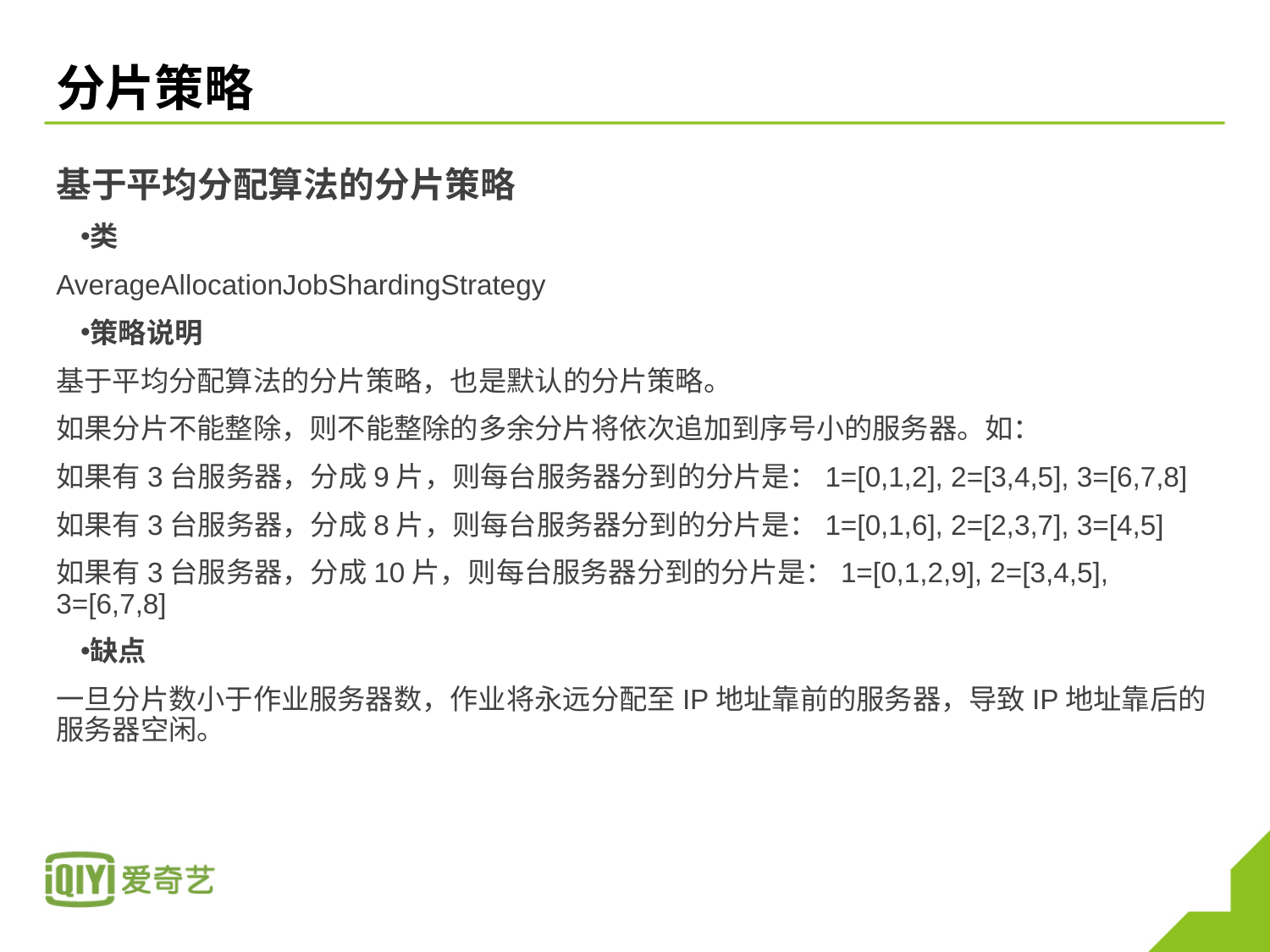

# 分片策略
基于平均分配算法的分片策略
类
AverageAllocationJobShardingStrategy
策略说明
基于平均分配算法的分片策略，也是默认的分片策略。
如果分片不能整除，则不能整除的多余分片将依次追加到序号小的服务器。如：
如果有3台服务器，分成9片，则每台服务器分到的分片是：1=[0,1,2], 2=[3,4,5], 3=[6,7,8]
如果有3台服务器，分成8片，则每台服务器分到的分片是：1=[0,1,6], 2=[2,3,7], 3=[4,5]
如果有3台服务器，分成10片，则每台服务器分到的分片是：1=[0,1,2,9], 2=[3,4,5], 3=[6,7,8]
缺点
一旦分片数小于作业服务器数，作业将永远分配至IP地址靠前的服务器，导致IP地址靠后的服务器空闲。